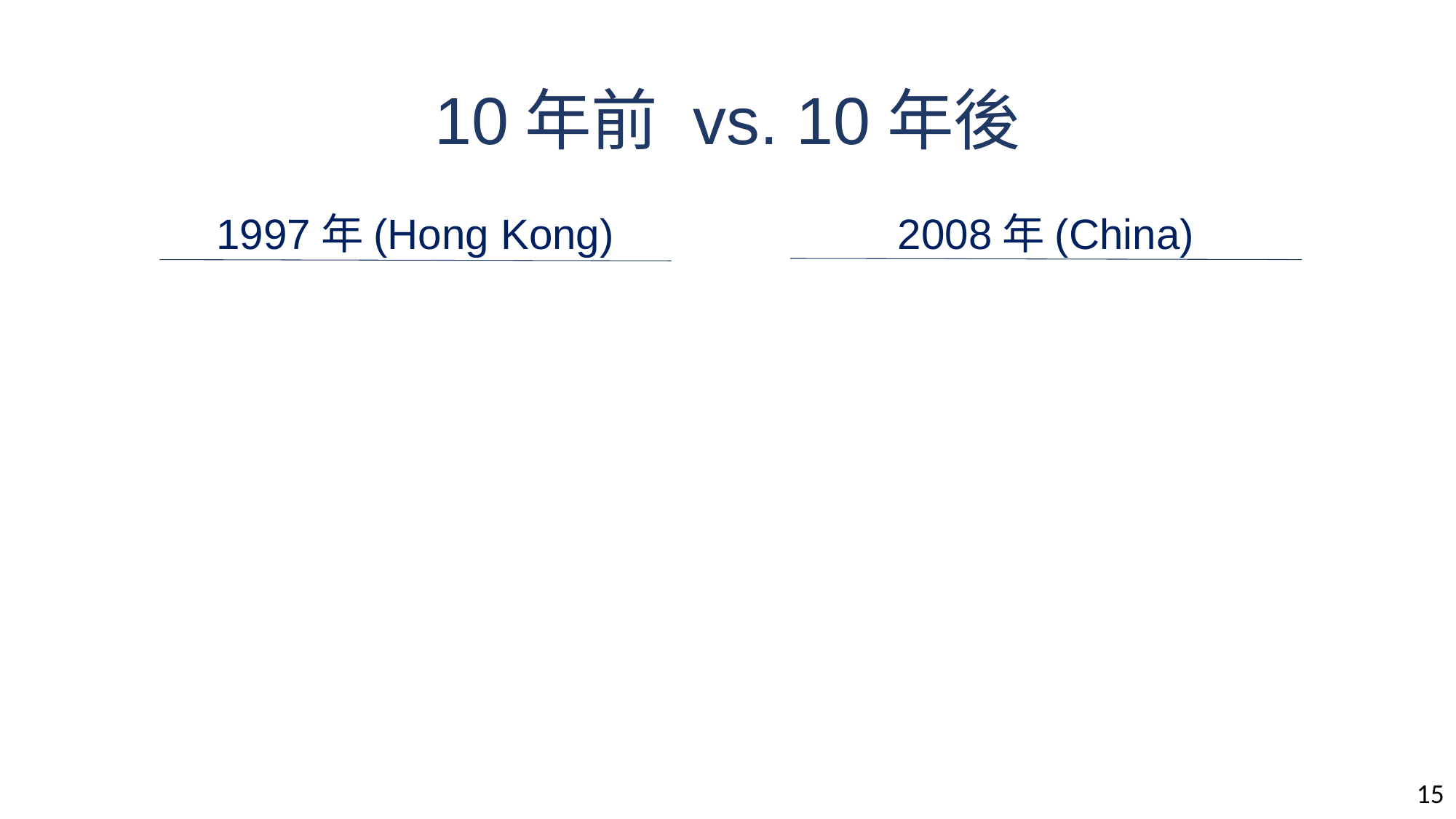

# 10年前 vs. 10年後
1997年(Hong Kong)

2008年(China)

15